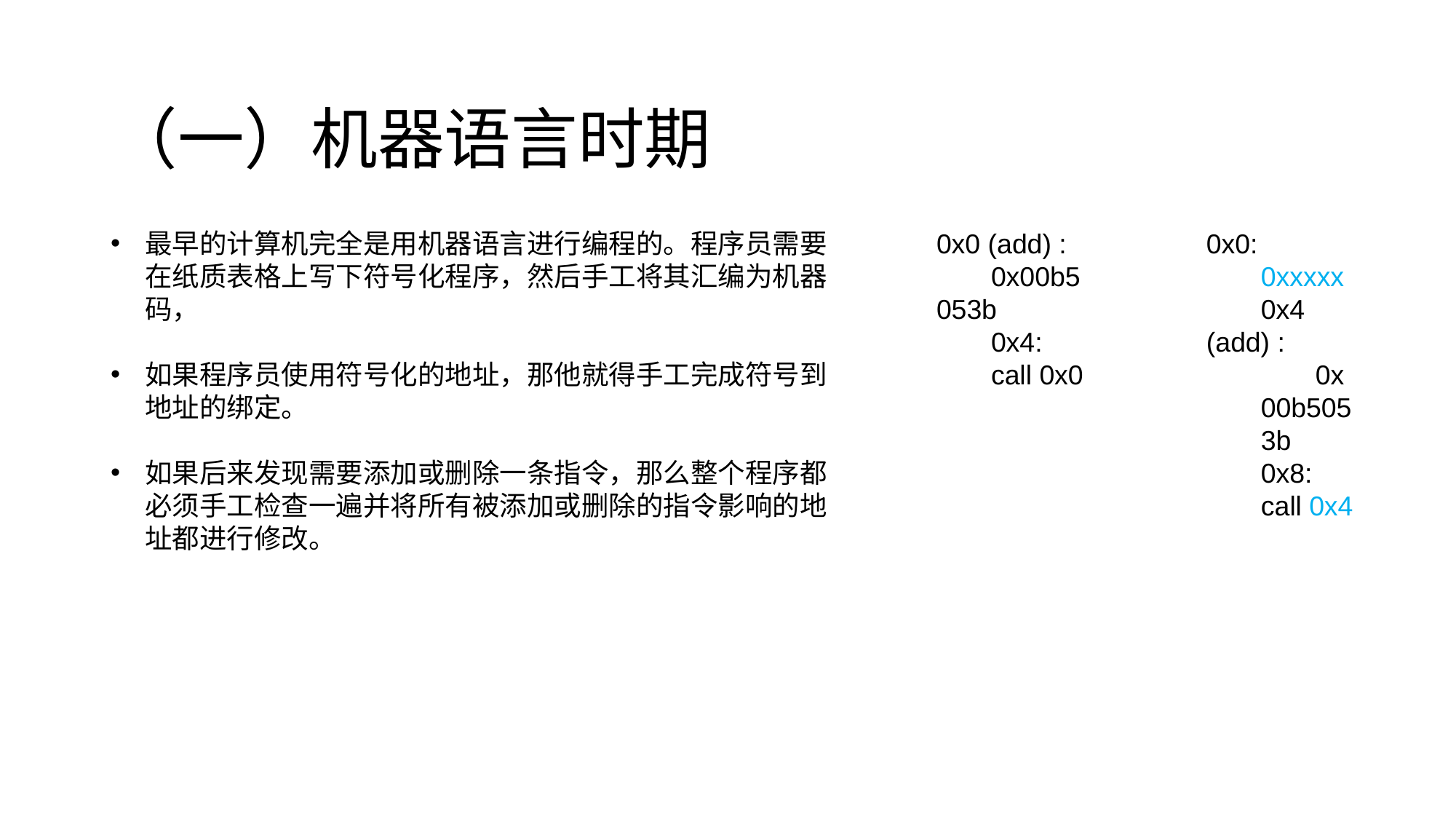

# （一）机器语言时期
最早的计算机完全是用机器语言进行编程的。程序员需要在纸质表格上写下符号化程序，然后手工将其汇编为机器码，

如果程序员使用符号化的地址，那他就得手工完成符号到地址的绑定。

如果后来发现需要添加或删除一条指令，那么整个程序都必须手工检查一遍并将所有被添加或删除的指令影响的地址都进行修改。
0x0 (add) :
0x00b5053b
0x4:
call 0x0

0x0:
0xxxxx
0x4 (add) :
0x00b5053b
0x8:
call 0x4